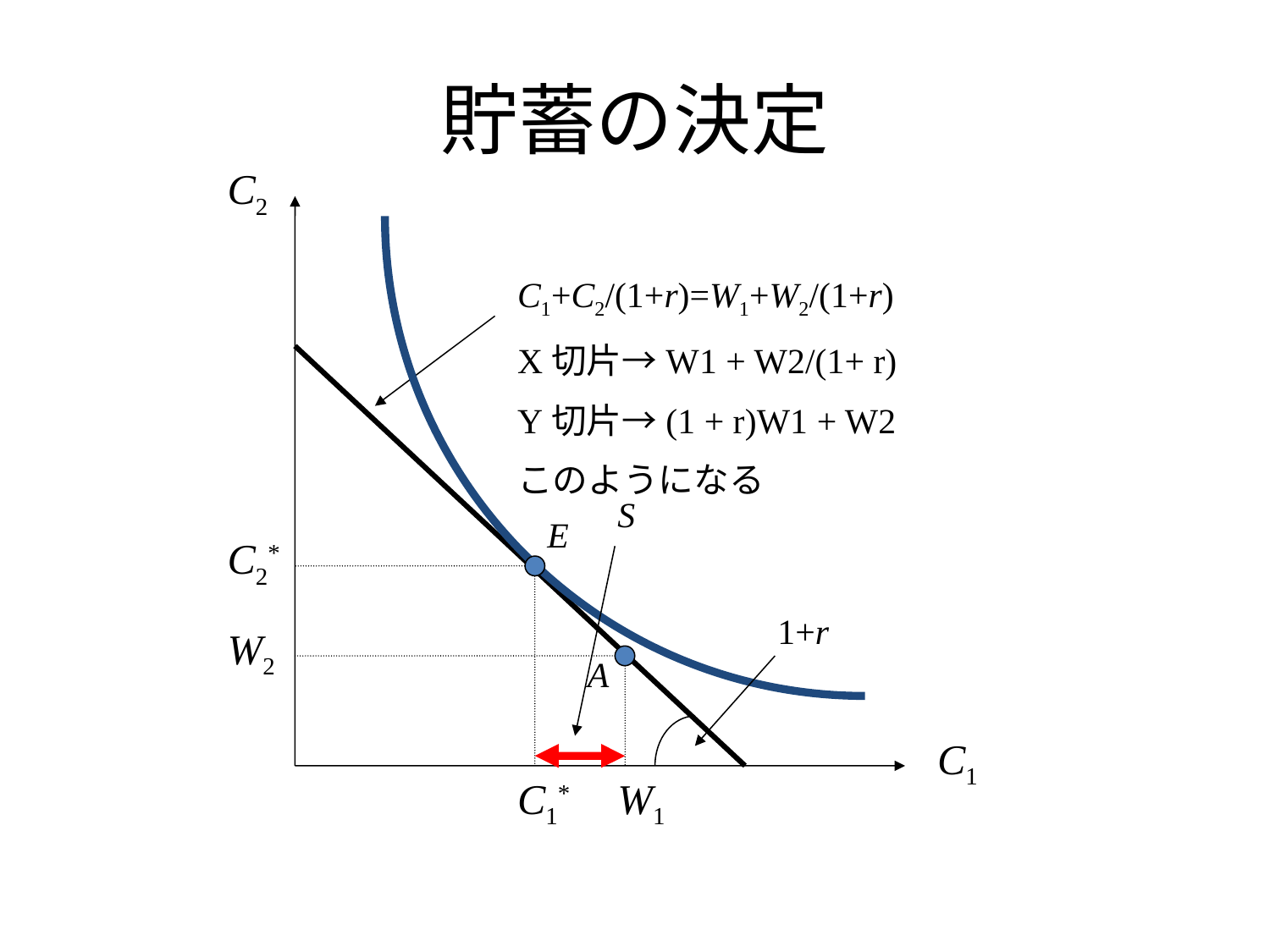

# 貯蓄の決定
C2

C1+C2/(1+r)=W1+W2/(1+r)
X切片→W1 + W2/(1+ r)
Y切片→(1 + r)W1 + W2
このようになる

S
E
C2*

1+r
W2
A

C1

C1*
W1